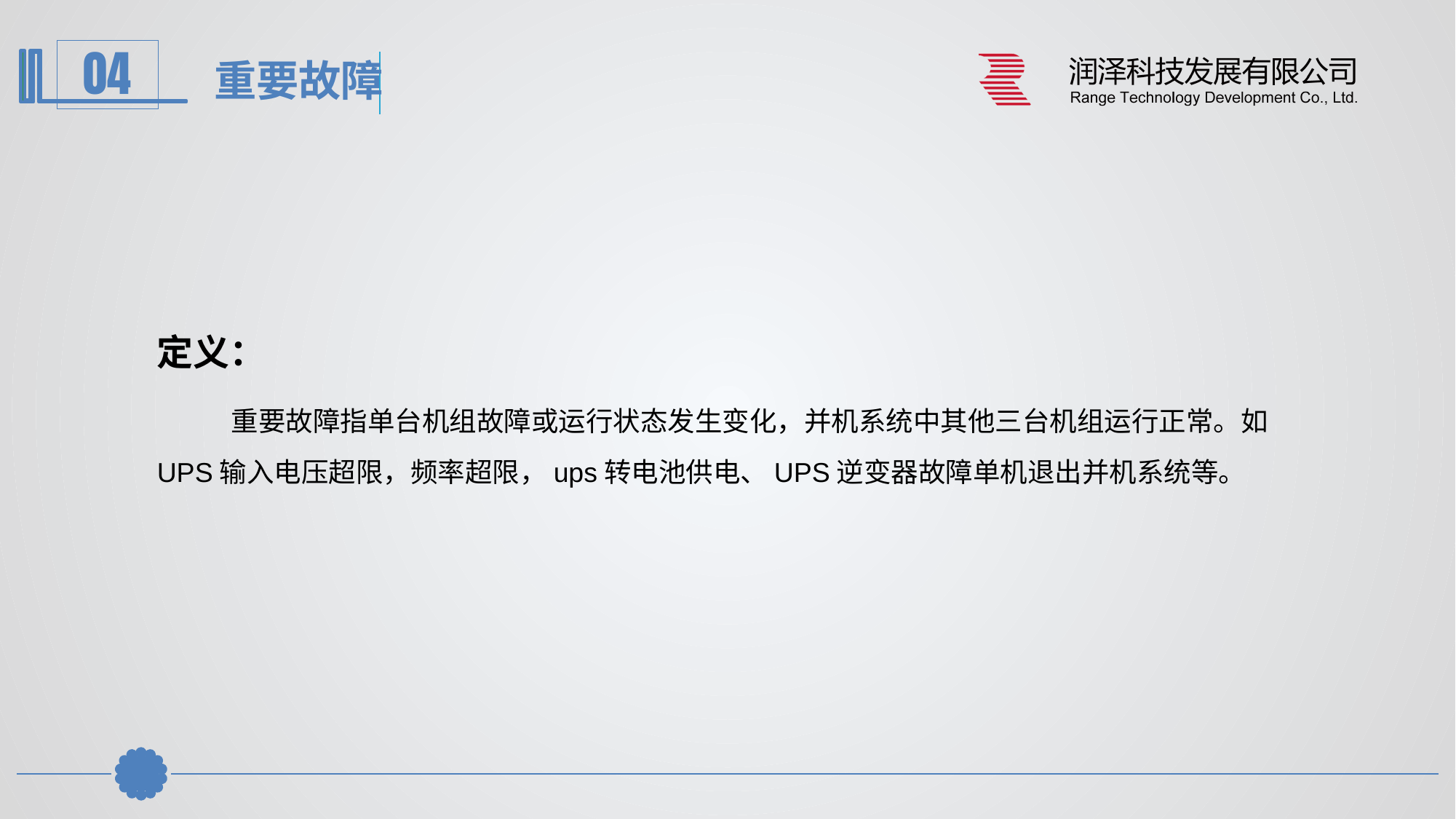

重要故障
定义：
        重要故障指单台机组故障或运行状态发生变化，并机系统中其他三台机组运行正常。如UPS输入电压超限，频率超限，ups转电池供电、UPS逆变器故障单机退出并机系统等。
14